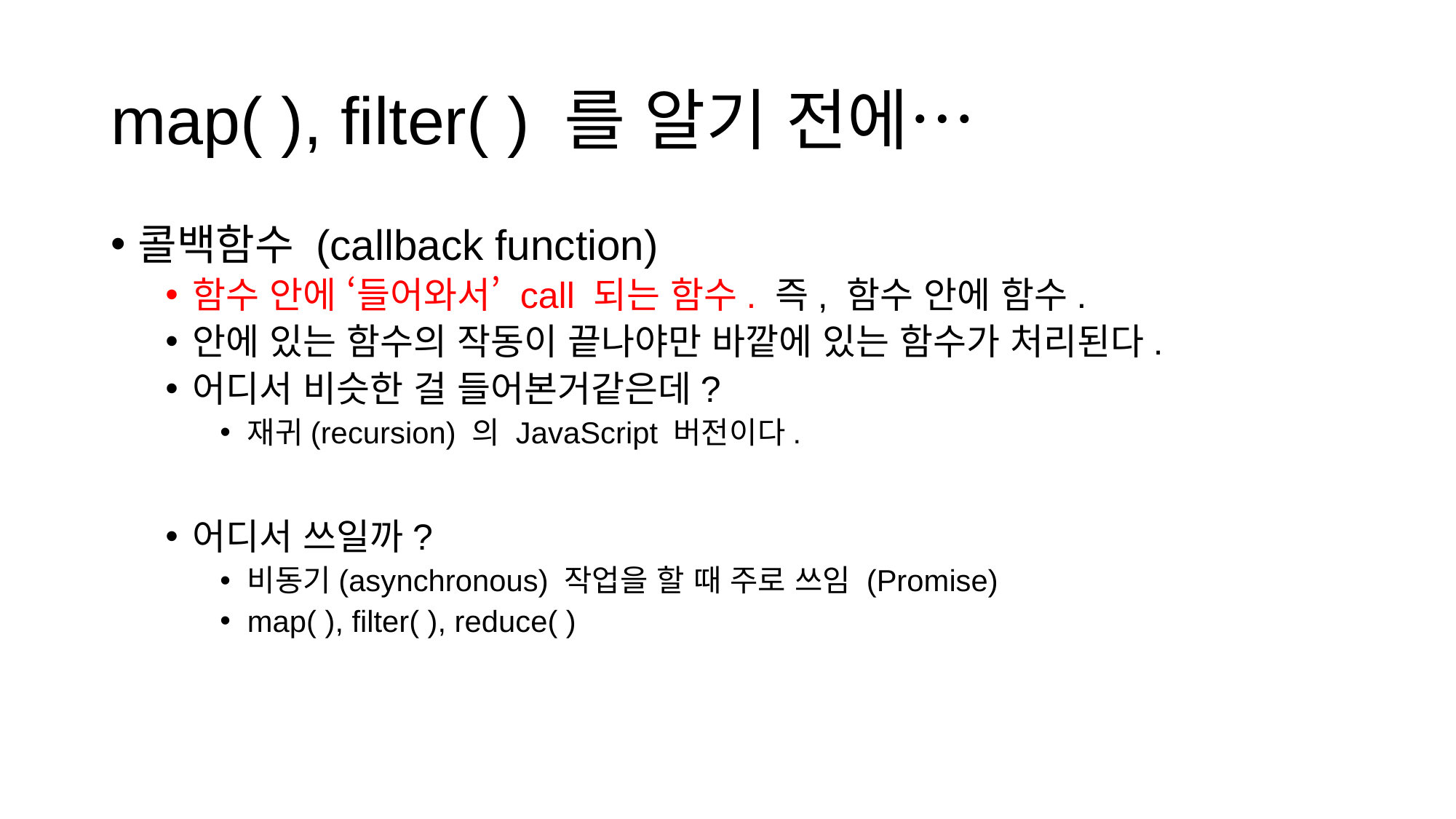

# map( ), filter( ) 를 알기 전에…
콜백함수 (callback function)
함수 안에 ‘들어와서’ call 되는 함수. 즉, 함수 안에 함수.
안에 있는 함수의 작동이 끝나야만 바깥에 있는 함수가 처리된다.
어디서 비슷한 걸 들어본거같은데?
재귀(recursion) 의 JavaScript 버전이다.

어디서 쓰일까?
비동기(asynchronous) 작업을 할 때 주로 쓰임 (Promise)
map( ), filter( ), reduce( )